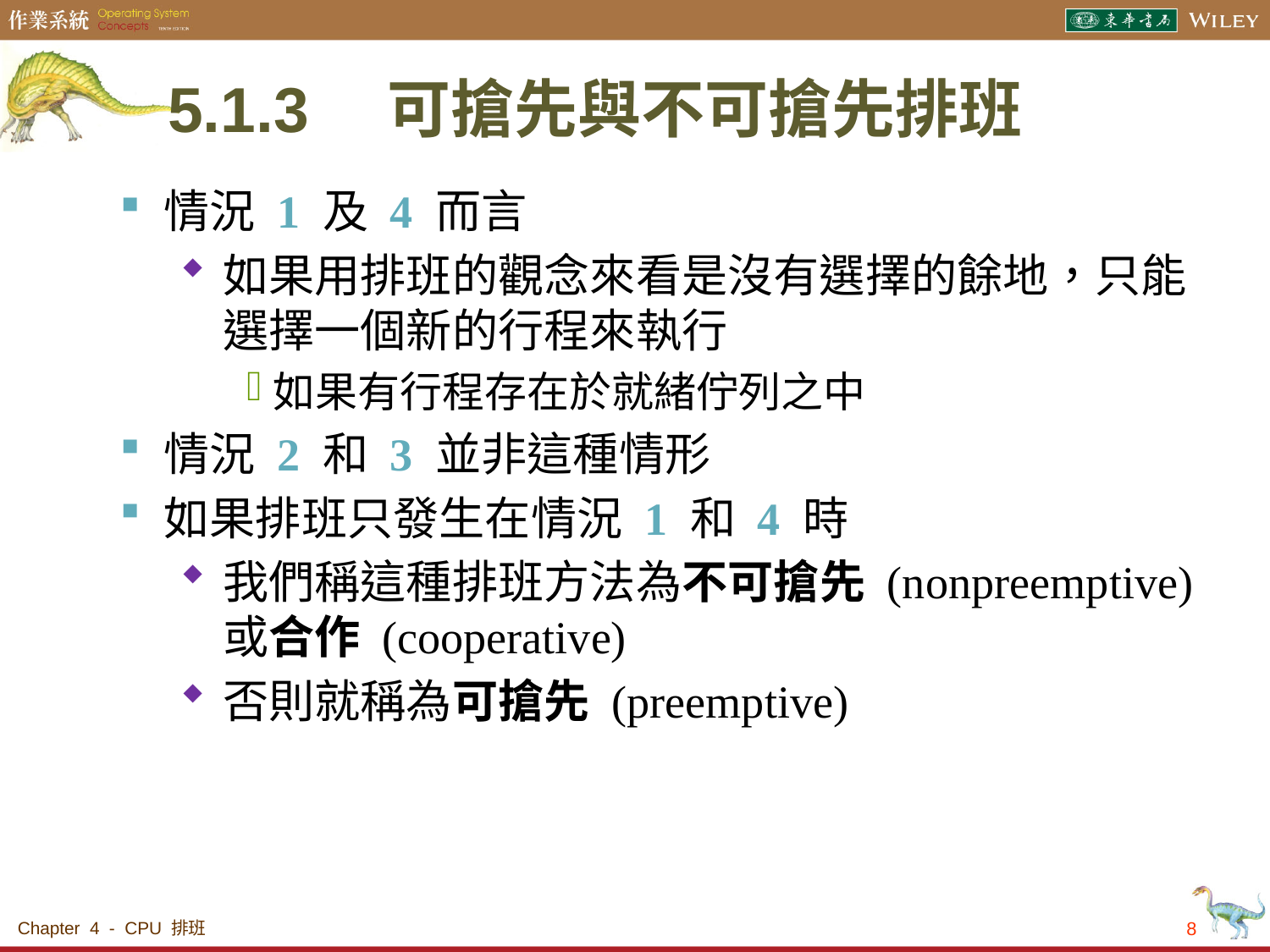

# 5.1.3　可搶先與不可搶先排班
情況 1 及 4 而言
如果用排班的觀念來看是沒有選擇的餘地，只能選擇一個新的行程來執行
如果有行程存在於就緒佇列之中
情況 2 和 3 並非這種情形
如果排班只發生在情況 1 和 4 時
我們稱這種排班方法為不可搶先 (nonpreemptive) 或合作 (cooperative)
否則就稱為可搶先 (preemptive)
Chapter  4  -  CPU 排班
8